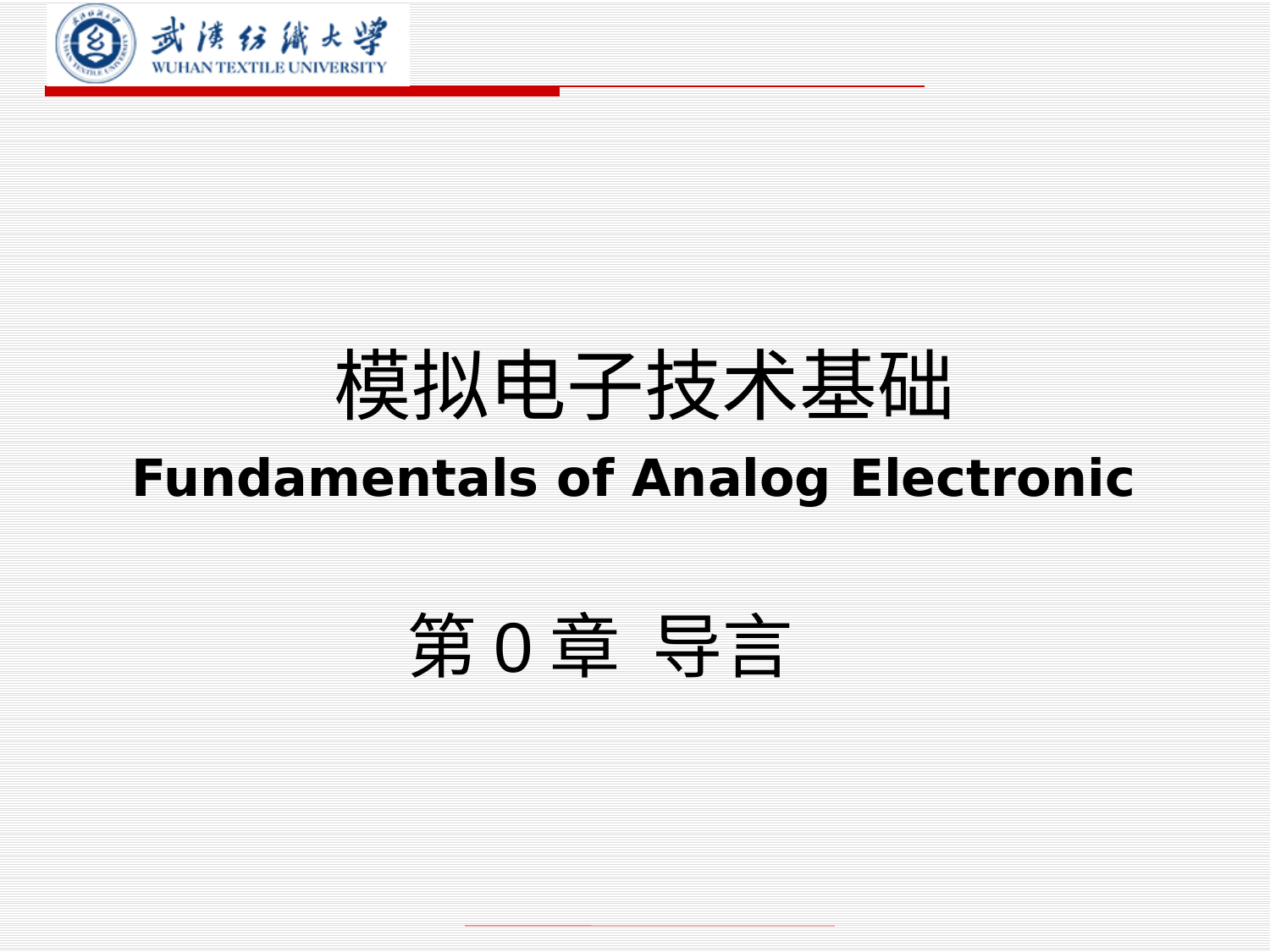

# 模拟电子技术基础 Fundamentals of Analog Electronic
第0章  导言